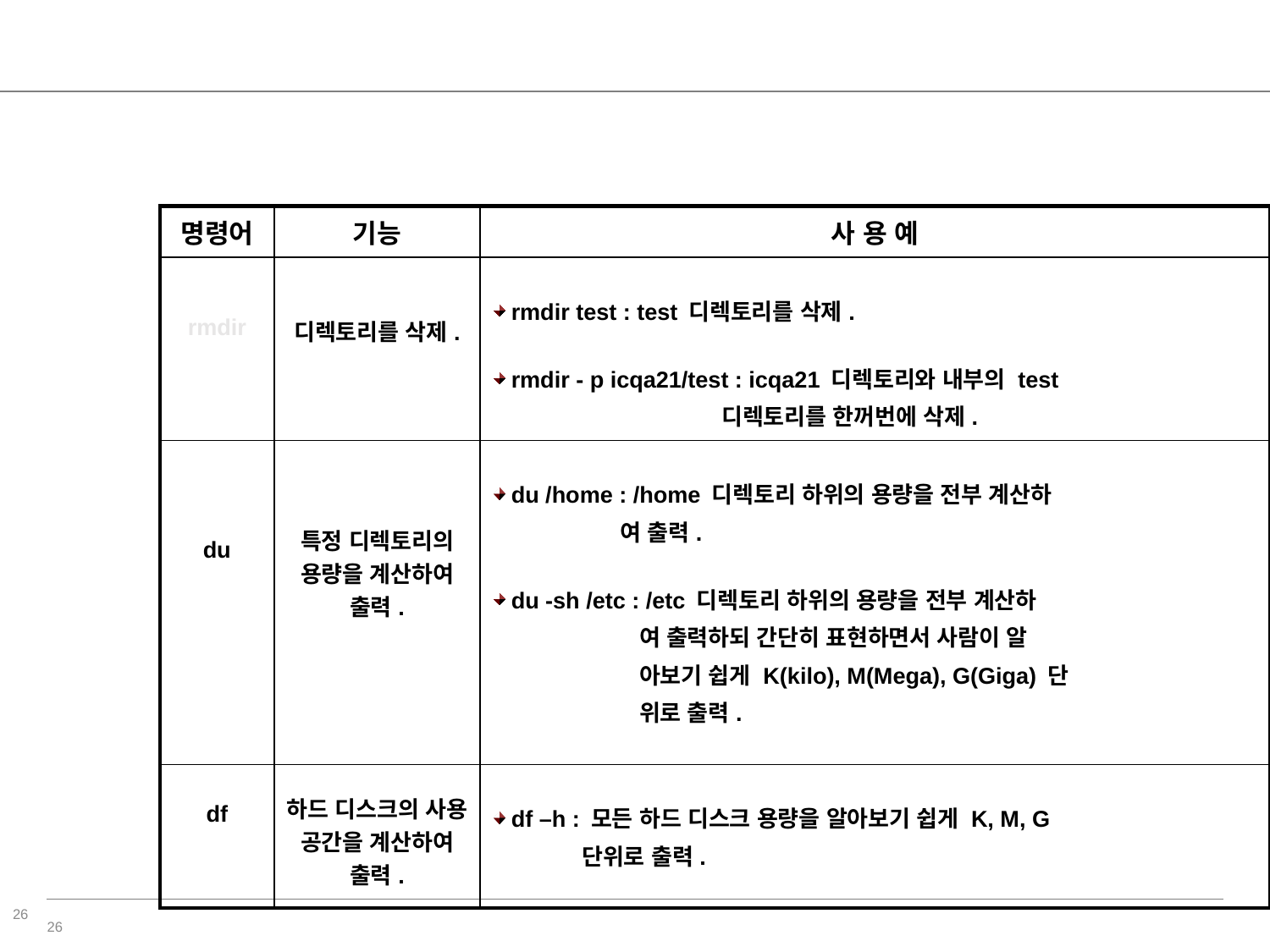

#
| 명령어 | 기능 | 사 용 예 |
| --- | --- | --- |
| rmdir | 디렉토리를 삭제. | rmdir test : test 디렉토리를 삭제. rmdir - p icqa21/test : icqa21 디렉토리와 내부의 test 디렉토리를 한꺼번에 삭제. |
| du | 특정 디렉토리의 용량을 계산하여 출력. | du /home : /home 디렉토리 하위의 용량을 전부 계산하 여 출력. du -sh /etc : /etc 디렉토리 하위의 용량을 전부 계산하 여 출력하되 간단히 표현하면서 사람이 알 아보기 쉽게 K(kilo), M(Mega), G(Giga) 단 위로 출력. |
| df | 하드 디스크의 사용 공간을 계산하여 출력. | df –h : 모든 하드 디스크 용량을 알아보기 쉽게 K, M, G 단위로 출력. |
26